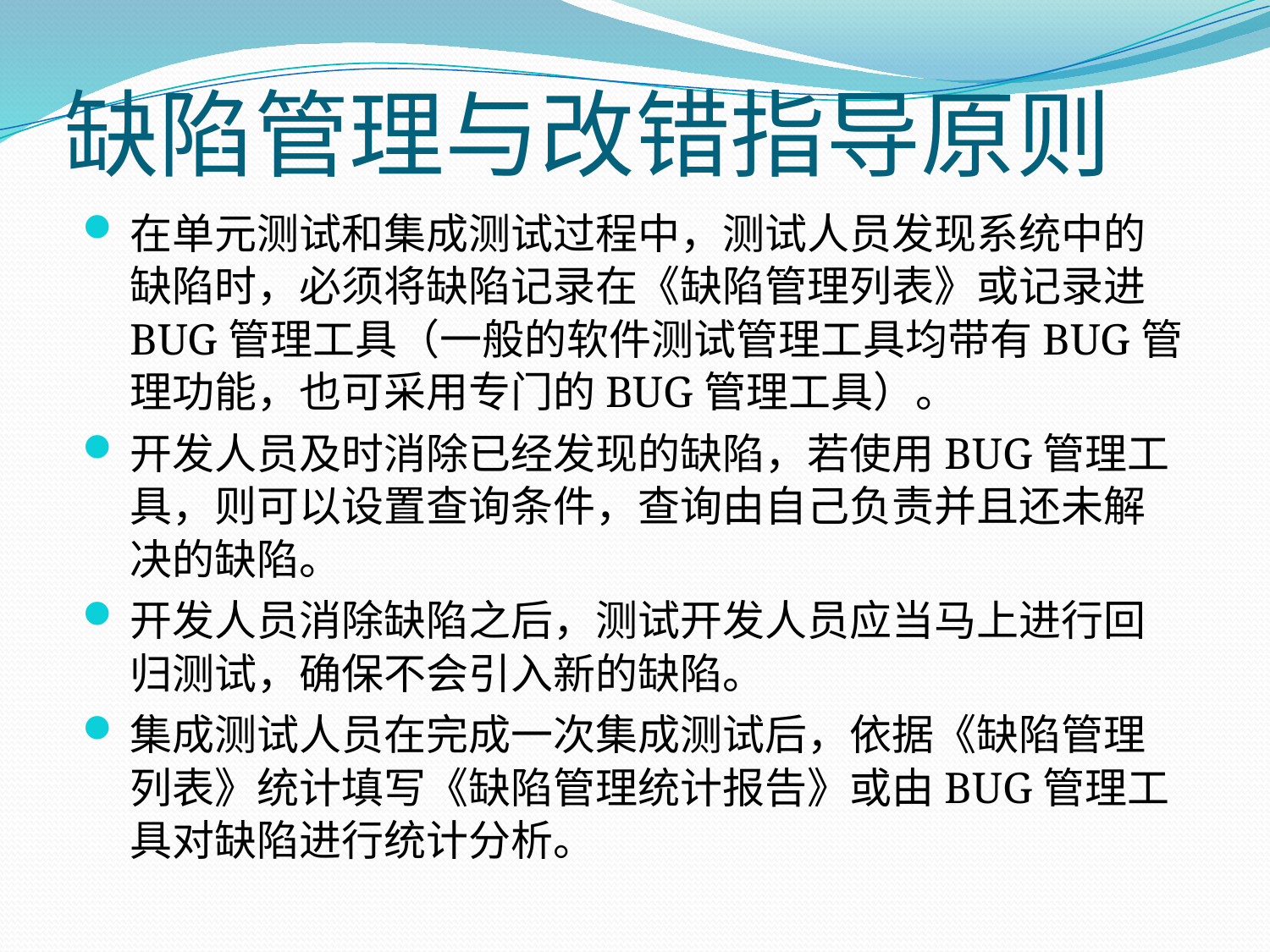

# 缺陷管理与改错指导原则
在单元测试和集成测试过程中，测试人员发现系统中的缺陷时，必须将缺陷记录在《缺陷管理列表》或记录进BUG管理工具（一般的软件测试管理工具均带有BUG管理功能，也可采用专门的BUG管理工具）。
开发人员及时消除已经发现的缺陷，若使用BUG管理工具，则可以设置查询条件，查询由自己负责并且还未解决的缺陷。
开发人员消除缺陷之后，测试开发人员应当马上进行回归测试，确保不会引入新的缺陷。
集成测试人员在完成一次集成测试后，依据《缺陷管理列表》统计填写《缺陷管理统计报告》或由BUG管理工具对缺陷进行统计分析。